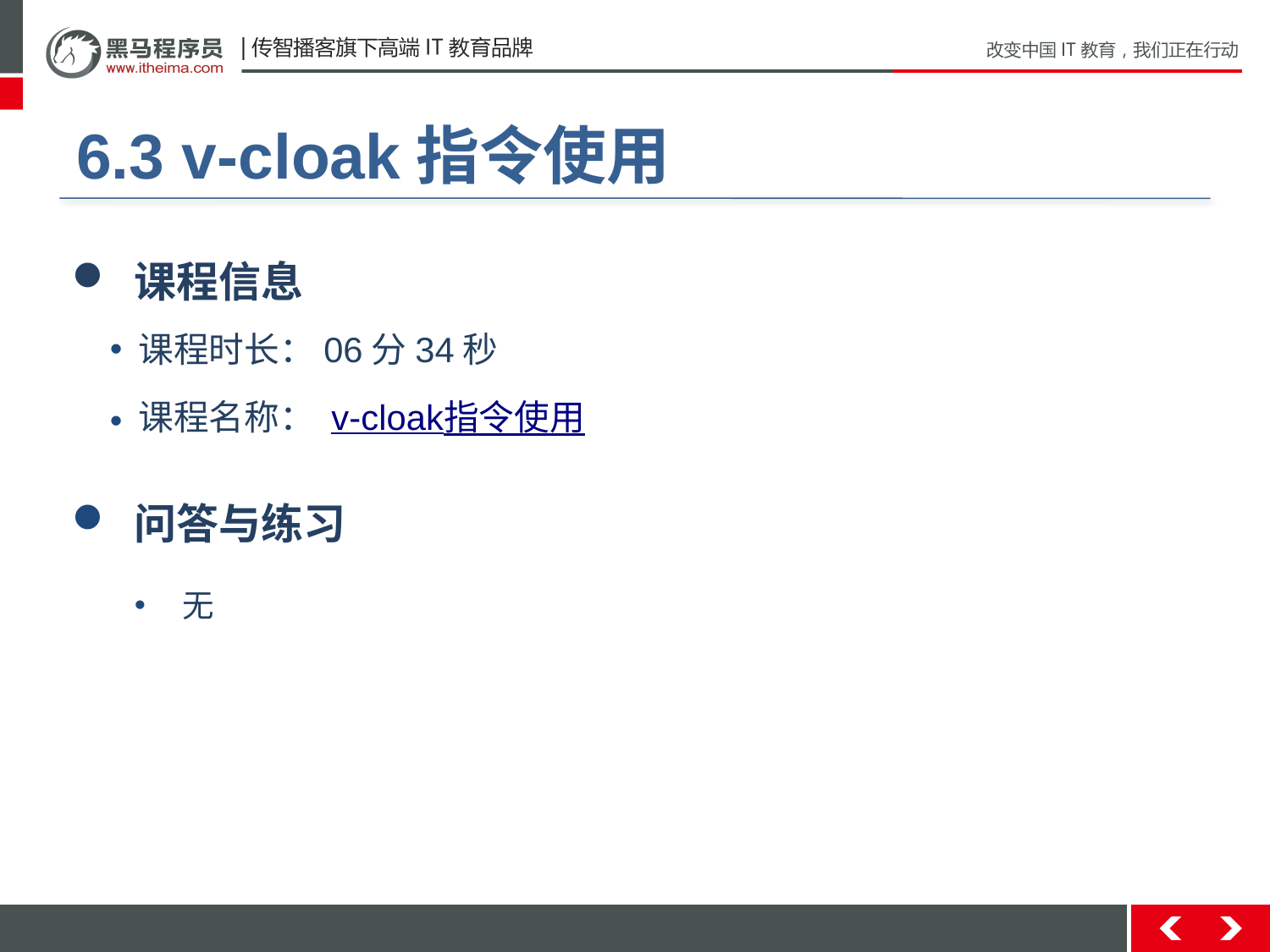

#
6.3 v-cloak指令使用
 课程信息
 课程时长：06分34秒
 课程名称： v-cloak指令使用
 问答与练习
无